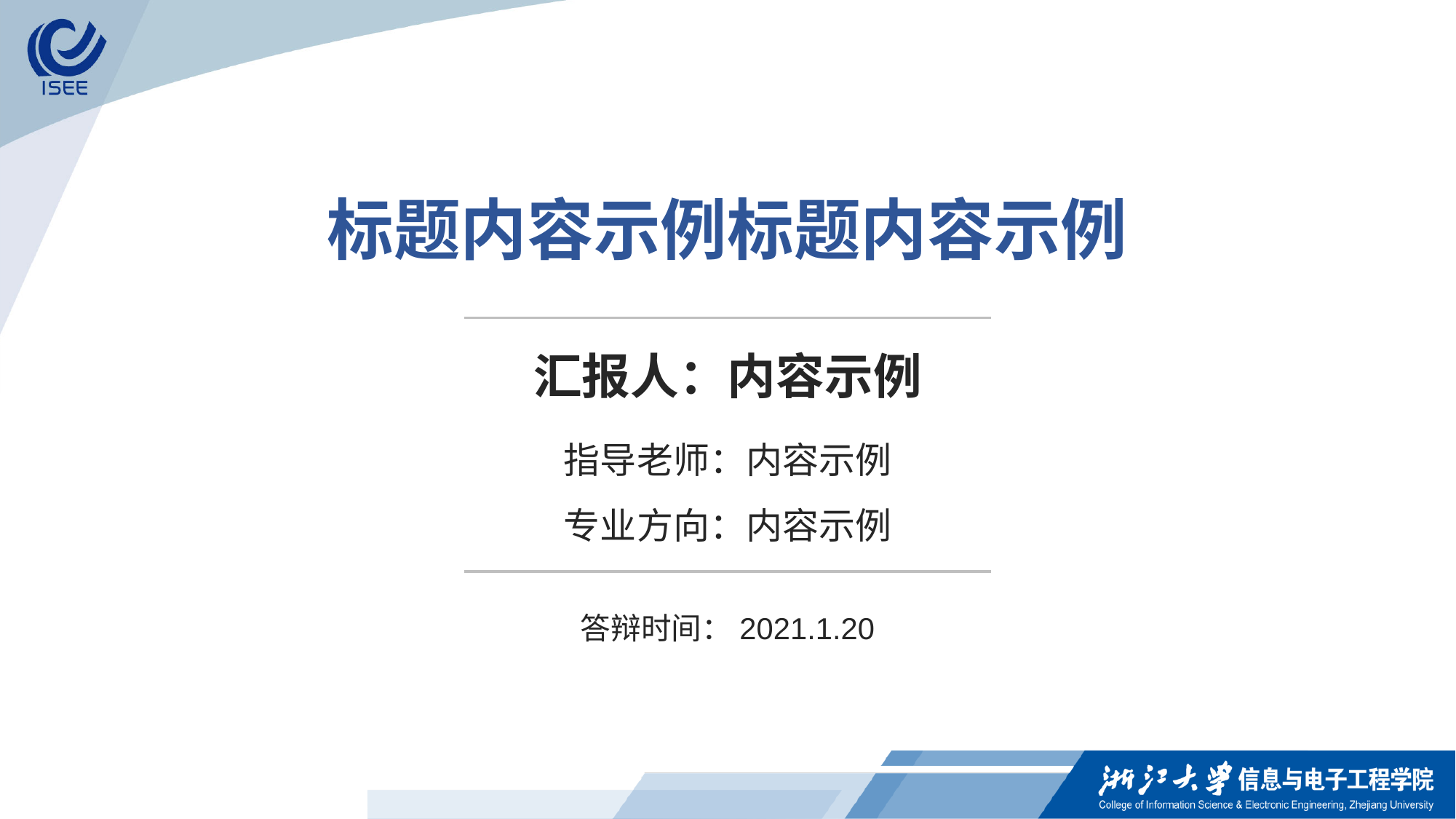

标题内容示例标题内容示例
汇报人：内容示例
指导老师：内容示例
专业方向：内容示例
答辩时间：2021.1.20